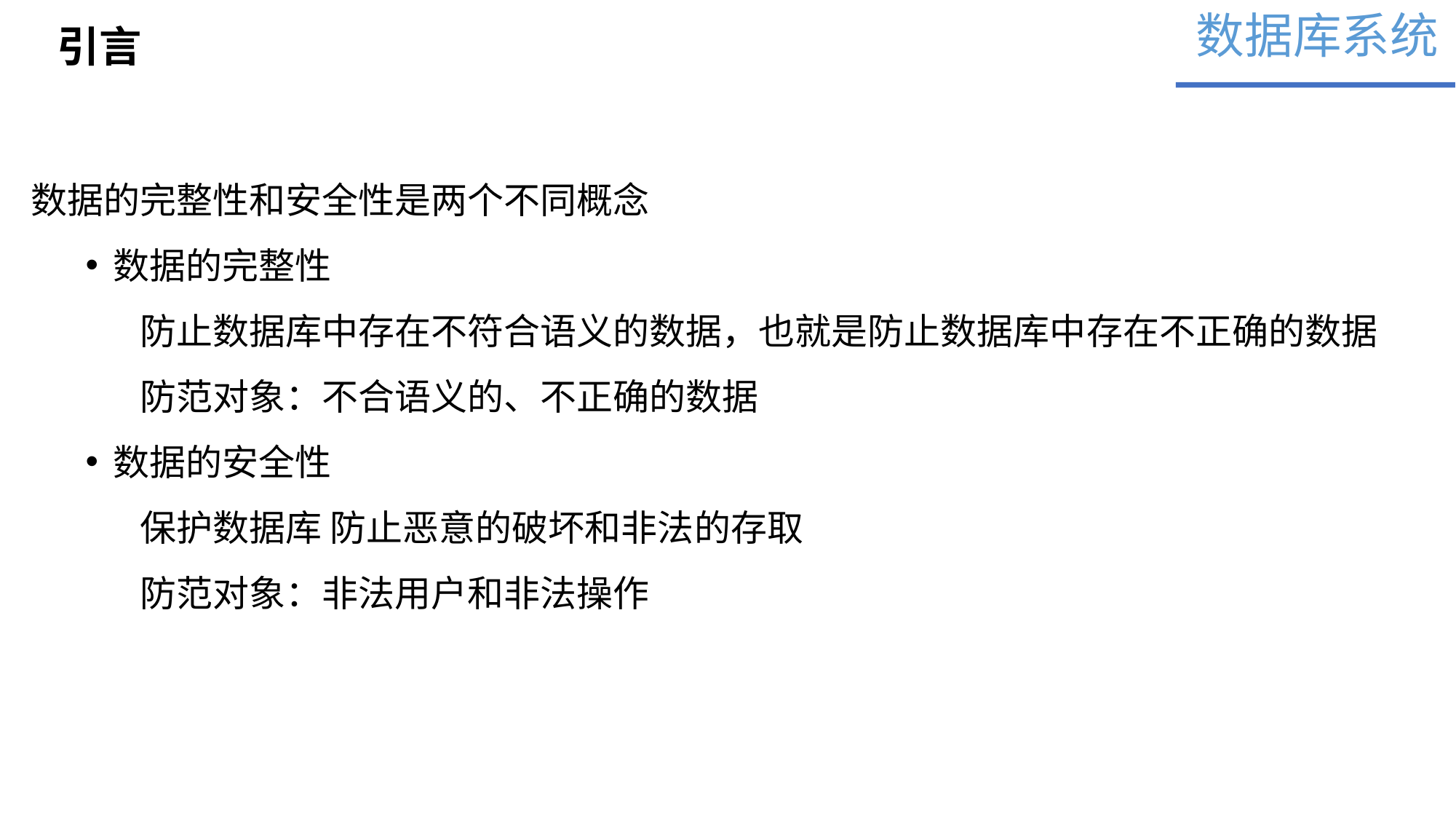

数据库系统
引言

数据的完整性和安全性是两个不同概念
数据的完整性
防止数据库中存在不符合语义的数据，也就是防止数据库中存在不正确的数据
防范对象：不合语义的、不正确的数据
数据的安全性
保护数据库 防止恶意的破坏和非法的存取
防范对象：非法用户和非法操作